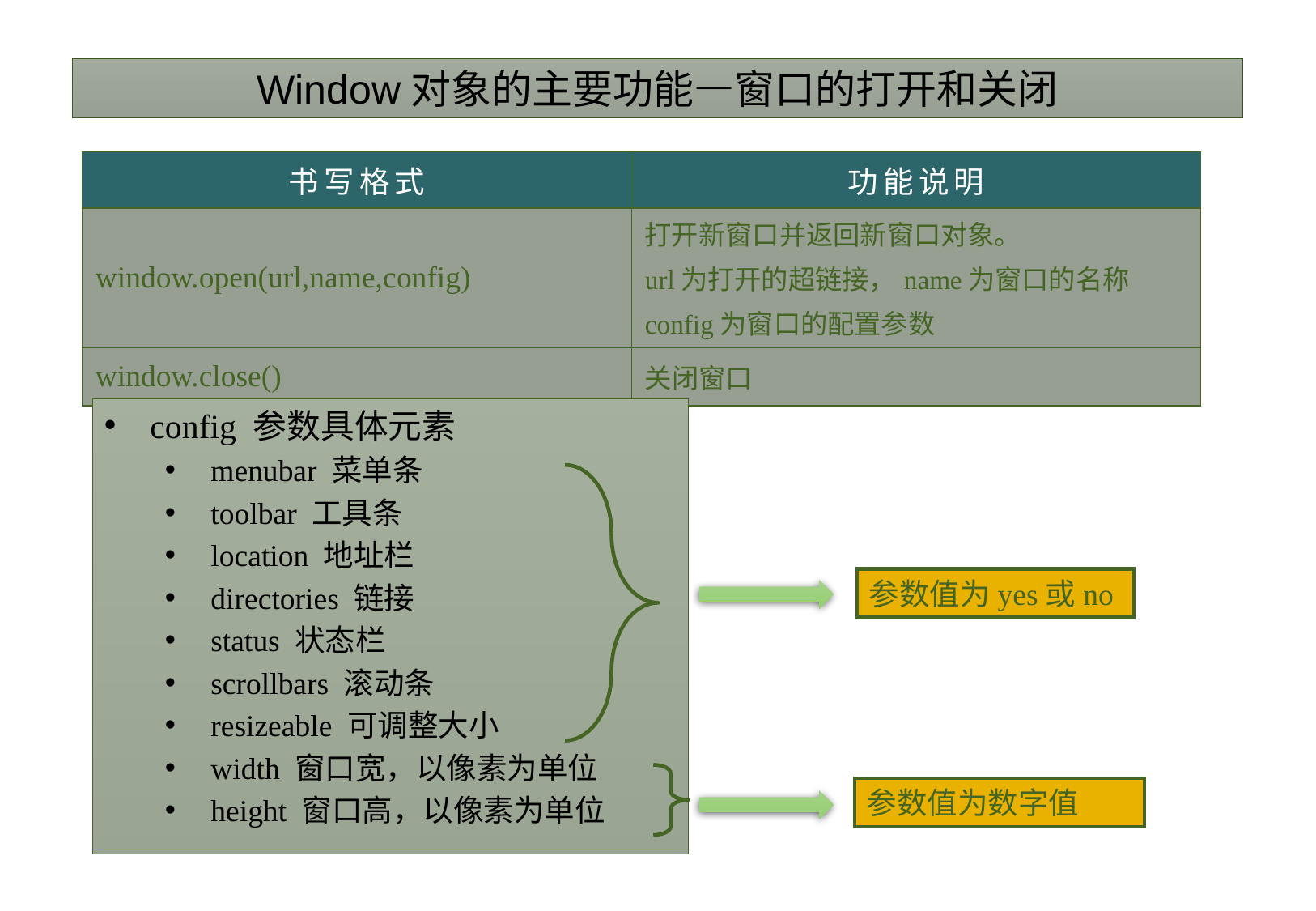

# Window对象的主要功能—窗口的打开和关闭

| 书写格式 | 功能说明 |
| --- | --- |
| window.open(url,name,config) | 打开新窗口并返回新窗口对象。 url为打开的超链接，name为窗口的名称 config为窗口的配置参数 |
| window.close() | 关闭窗口 |
config 参数具体元素
menubar 菜单条
toolbar 工具条
location 地址栏
directories 链接
status 状态栏
scrollbars 滚动条
resizeable 可调整大小
width 窗口宽，以像素为单位
height 窗口高，以像素为单位

参数值为yes或no

参数值为数字值